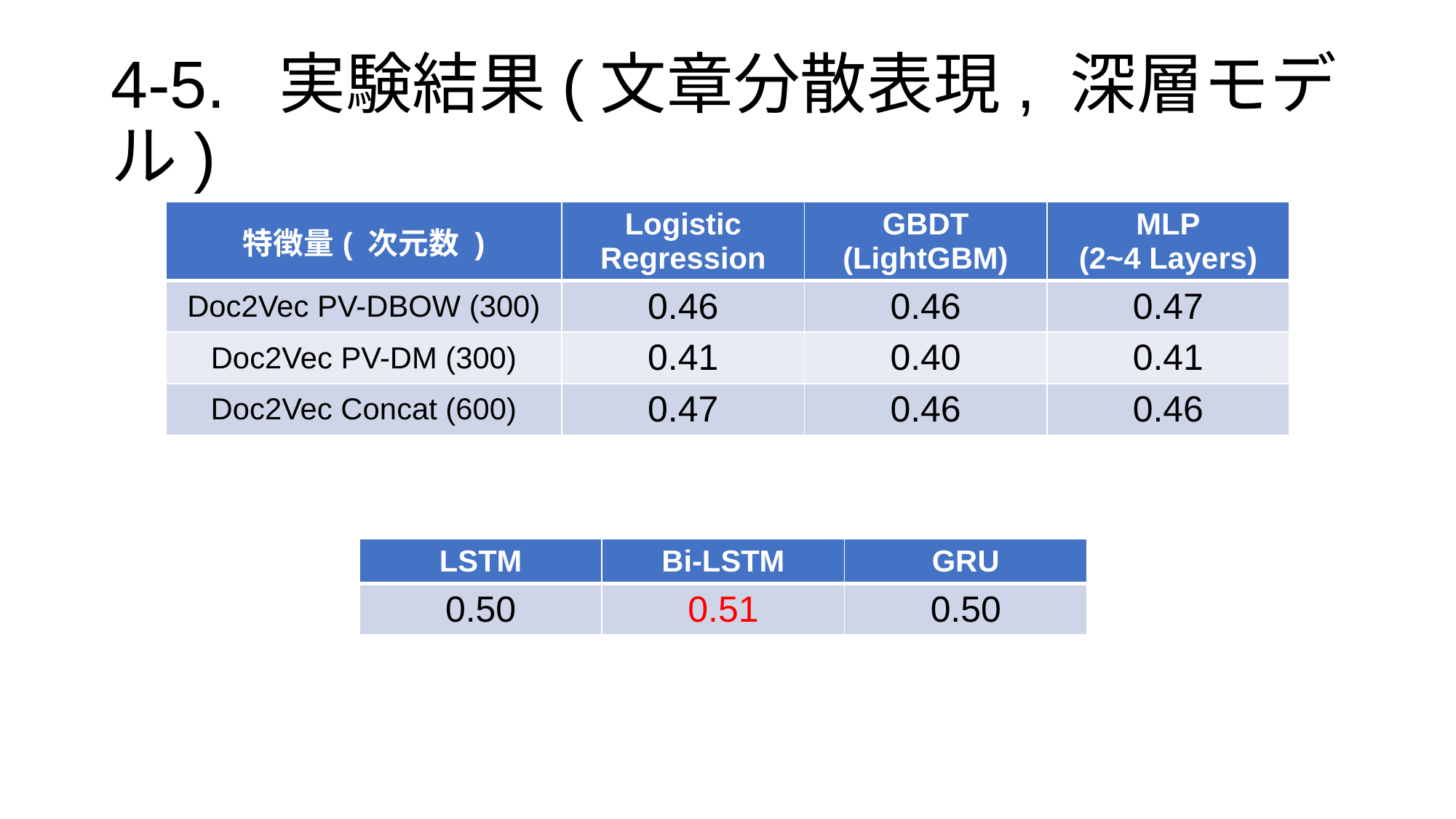

# 4-5.  実験結果(文章分散表現, 深層モデル)
| 特徴量( 次元数 ) | Logistic Regression | GBDT (LightGBM) | MLP (2~4 Layers) |
| --- | --- | --- | --- |
| Doc2Vec PV-DBOW (300) | 0.46 | 0.46 | 0.47 |
| Doc2Vec PV-DM (300) | 0.41 | 0.40 | 0.41 |
| Doc2Vec Concat (600) | 0.47 | 0.46 | 0.46 |
| LSTM | Bi-LSTM | GRU |
| --- | --- | --- |
| 0.50 | 0.51 | 0.50 |